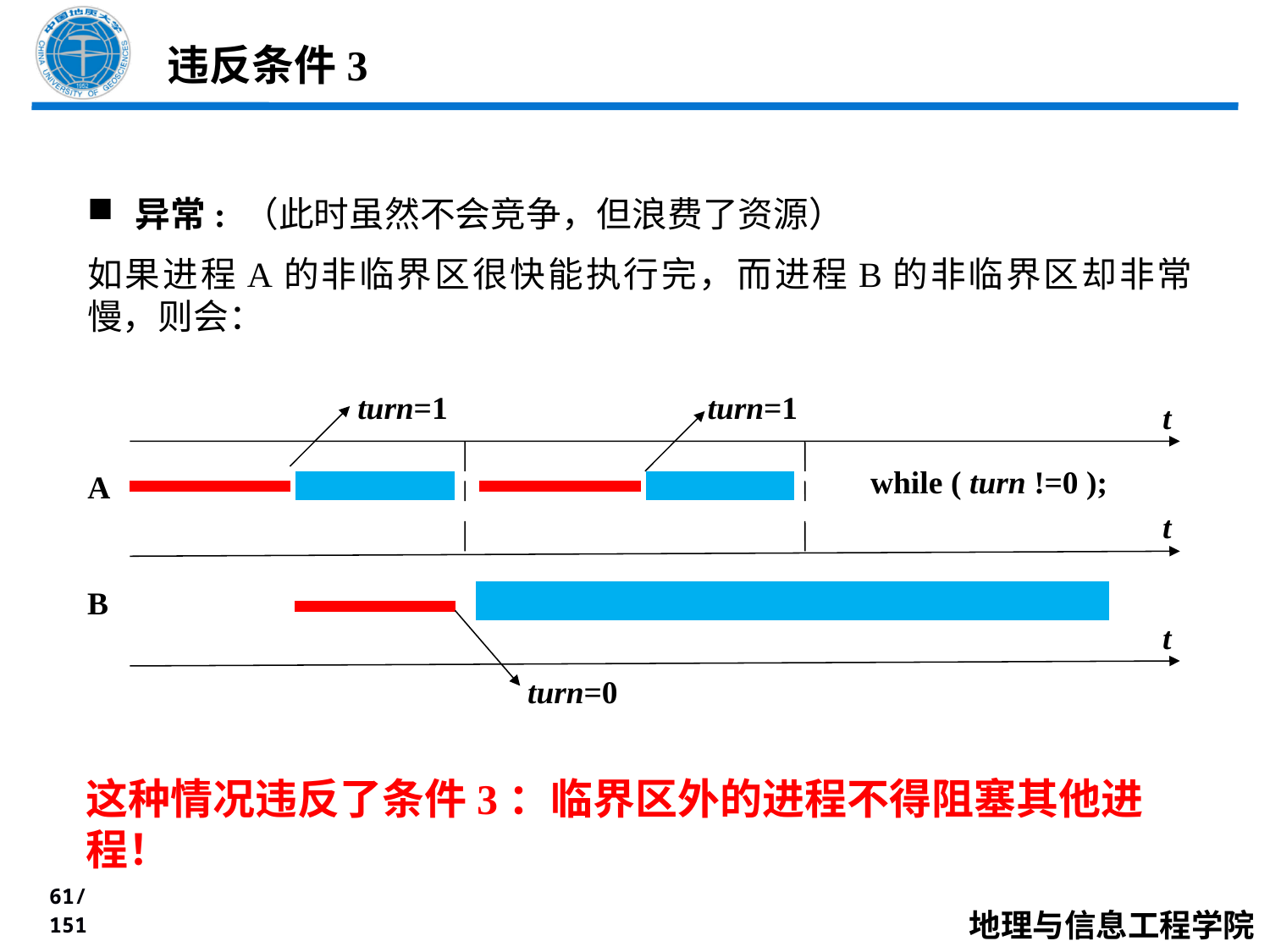

违反条件3
异常: （此时虽然不会竞争，但浪费了资源）
如果进程A的非临界区很快能执行完，而进程B的非临界区却非常慢，则会：
turn=1
turn=1
t

while ( turn !=0 );
A

t

B

t

turn=0
这种情况违反了条件3：临界区外的进程不得阻塞其他进程！